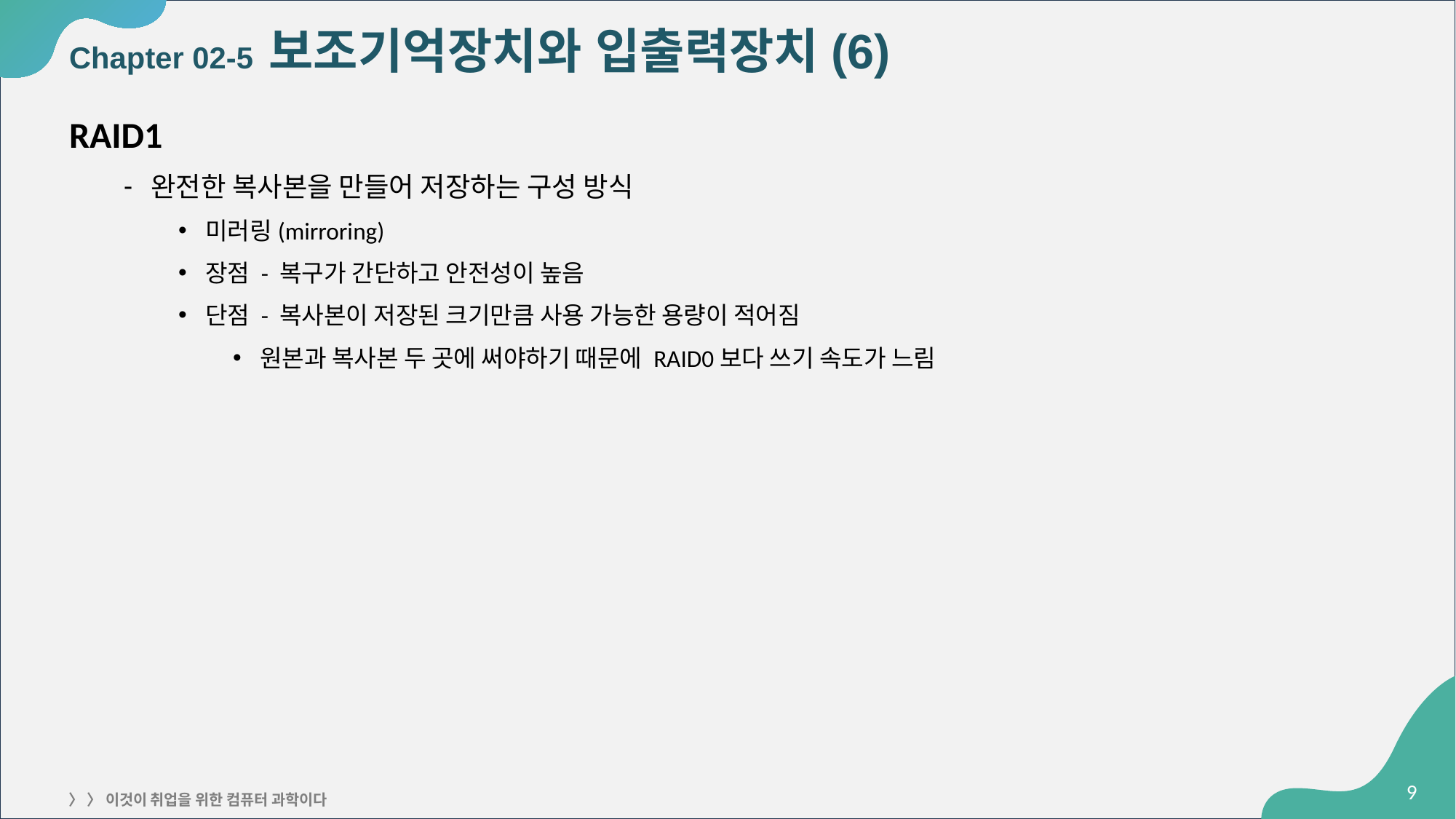

# Chapter 02-5 보조기억장치와 입출력장치(6)
RAID1
완전한 복사본을 만들어 저장하는 구성 방식
미러링(mirroring)
장점 - 복구가 간단하고 안전성이 높음
단점 - 복사본이 저장된 크기만큼 사용 가능한 용량이 적어짐
원본과 복사본 두 곳에 써야하기 때문에 RAID0보다 쓰기 속도가 느림

9
〉 〉 이것이 취업을 위한 컴퓨터 과학이다